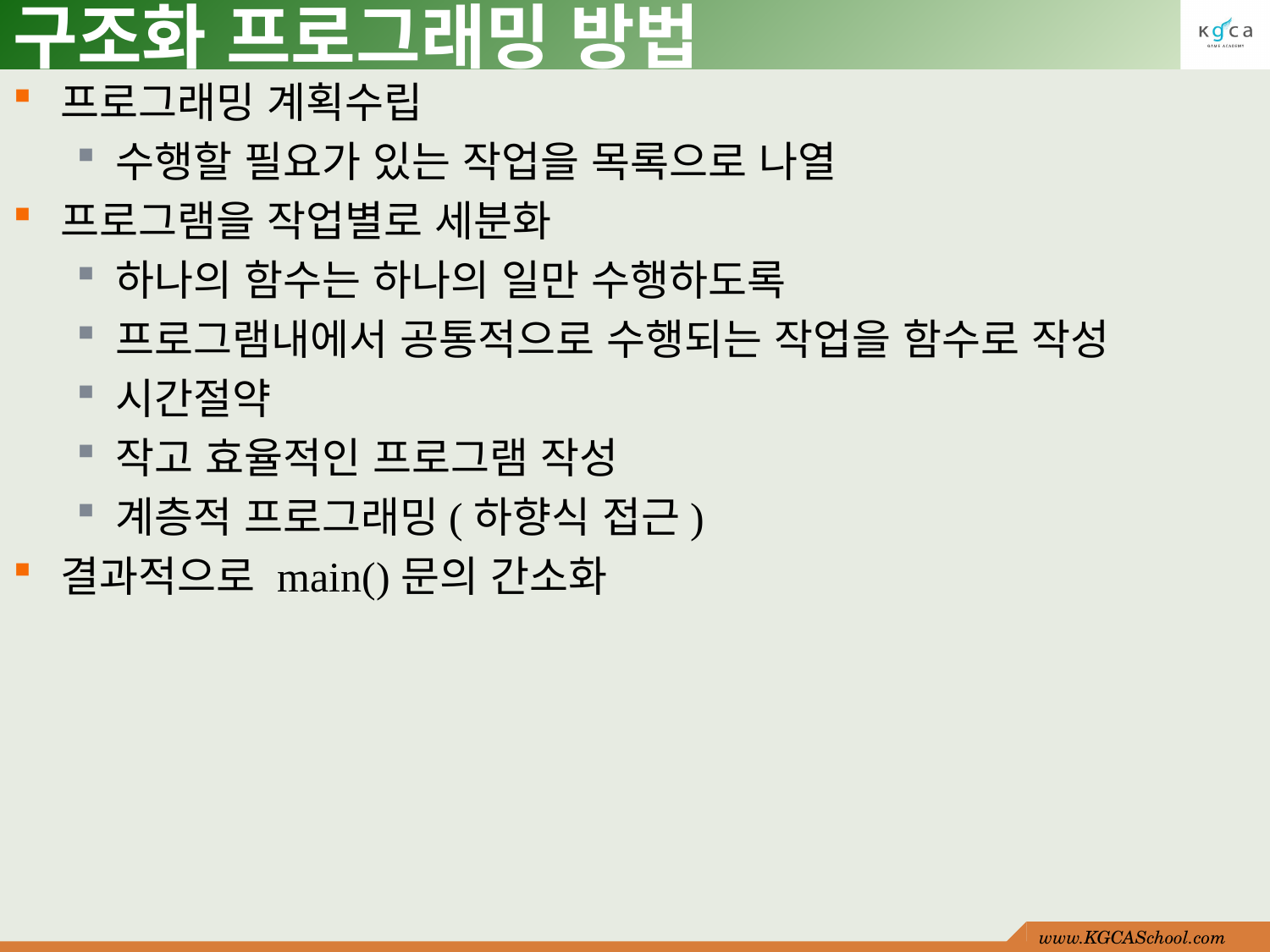

# 구조화 프로그래밍 방법
프로그래밍 계획수립
수행할 필요가 있는 작업을 목록으로 나열
프로그램을 작업별로 세분화
하나의 함수는 하나의 일만 수행하도록
프로그램내에서 공통적으로 수행되는 작업을 함수로 작성
시간절약
작고 효율적인 프로그램 작성
계층적 프로그래밍(하향식 접근)
결과적으로 main()문의 간소화